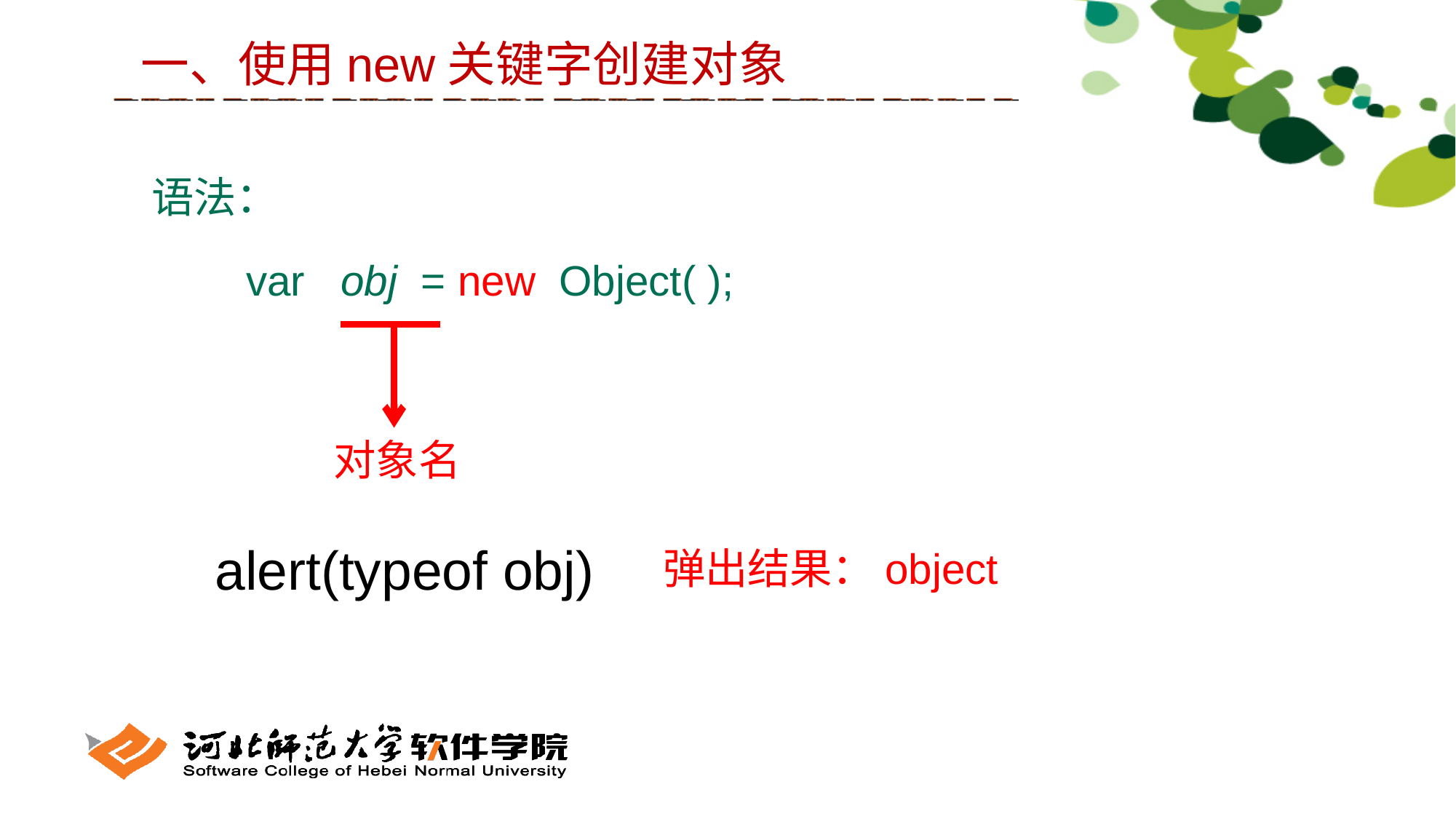

一、使用new关键字创建对象
语法：
        var   obj  = new  Object( );

对象名
alert(typeof obj)
弹出结果：object